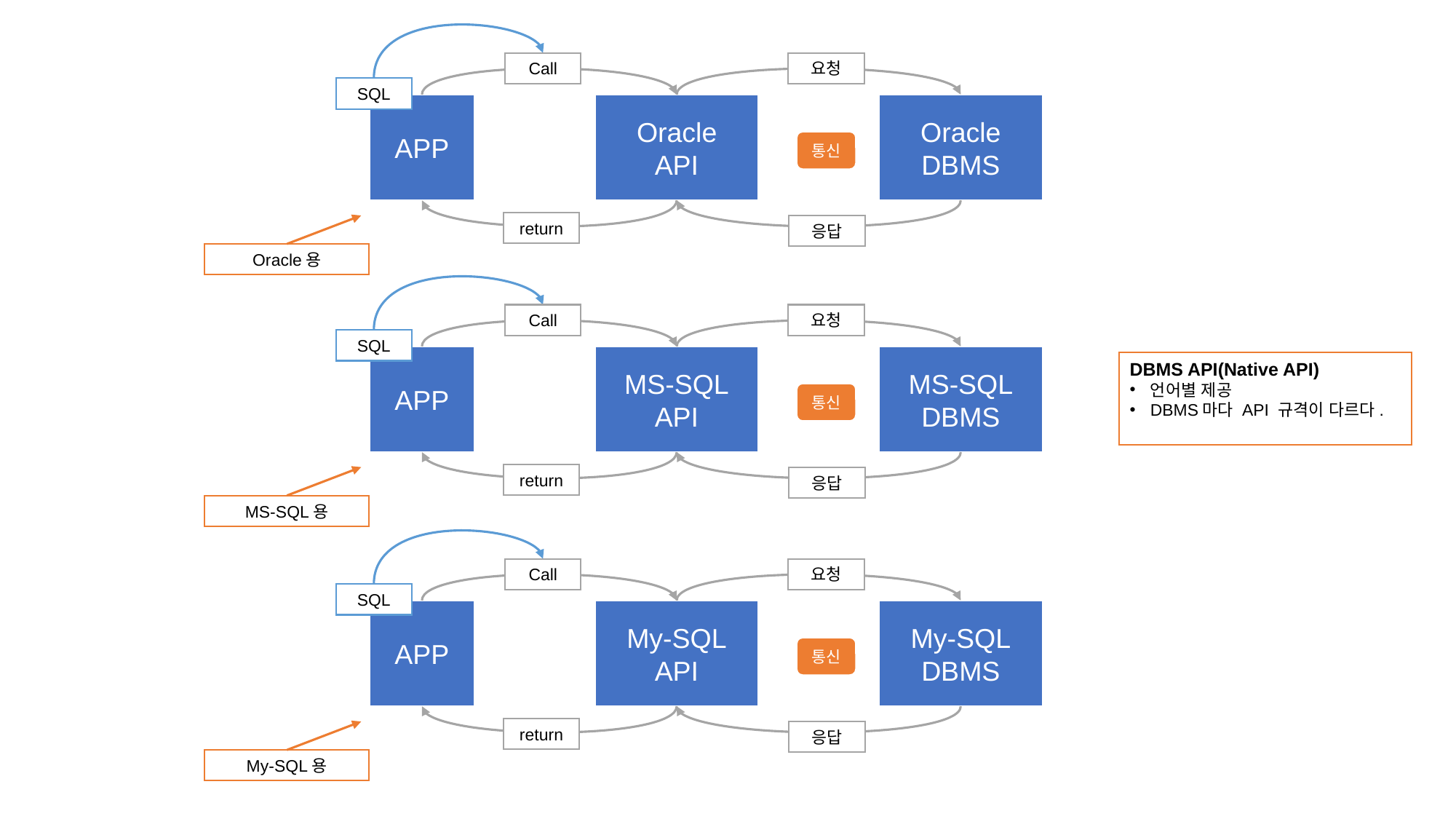

Call
요청
SQL
APP
Oracle
API
Oracle
DBMS
통신
return
응답
Oracle용
Call
요청
SQL
APP
MS-SQL
API
MS-SQL
DBMS
DBMS API(Native API)
언어별 제공
DBMS마다 API 규격이 다르다.

통신
return
응답
MS-SQL용
Call
요청
SQL
APP
My-SQL
API
My-SQL
DBMS
통신
return
응답
My-SQL용